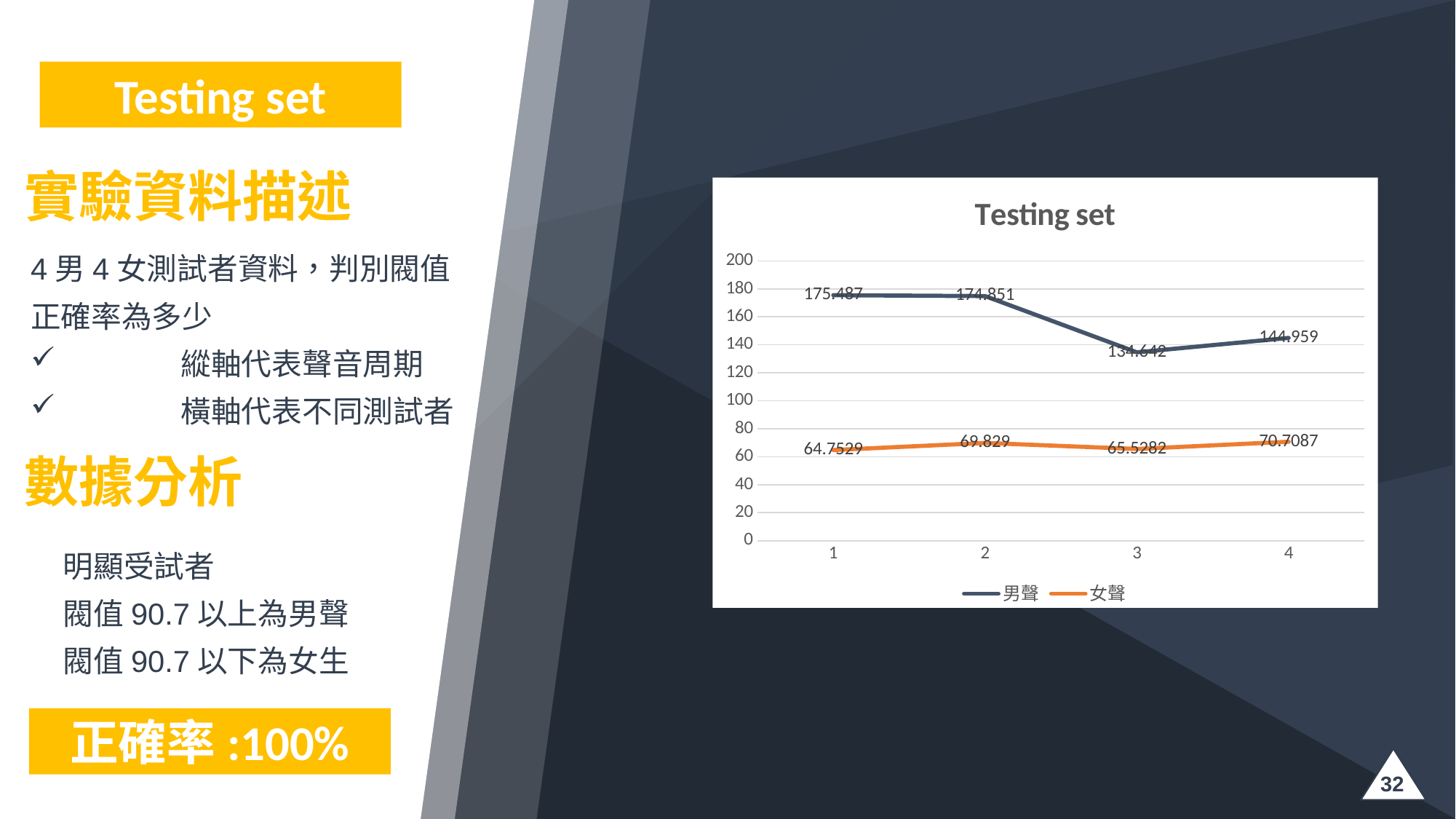

Testing set

實驗資料描述

### Chart: Testing set

| Category | 男聲 | 女聲 |
|---|---|---|
4男4女測試者資料，判別閥值正確率為多少
	縱軸代表聲音周期
	橫軸代表不同測試者

數據分析
明顯受試者
閥值90.7以上為男聲
閥值90.7以下為女生
正確率:100%

32